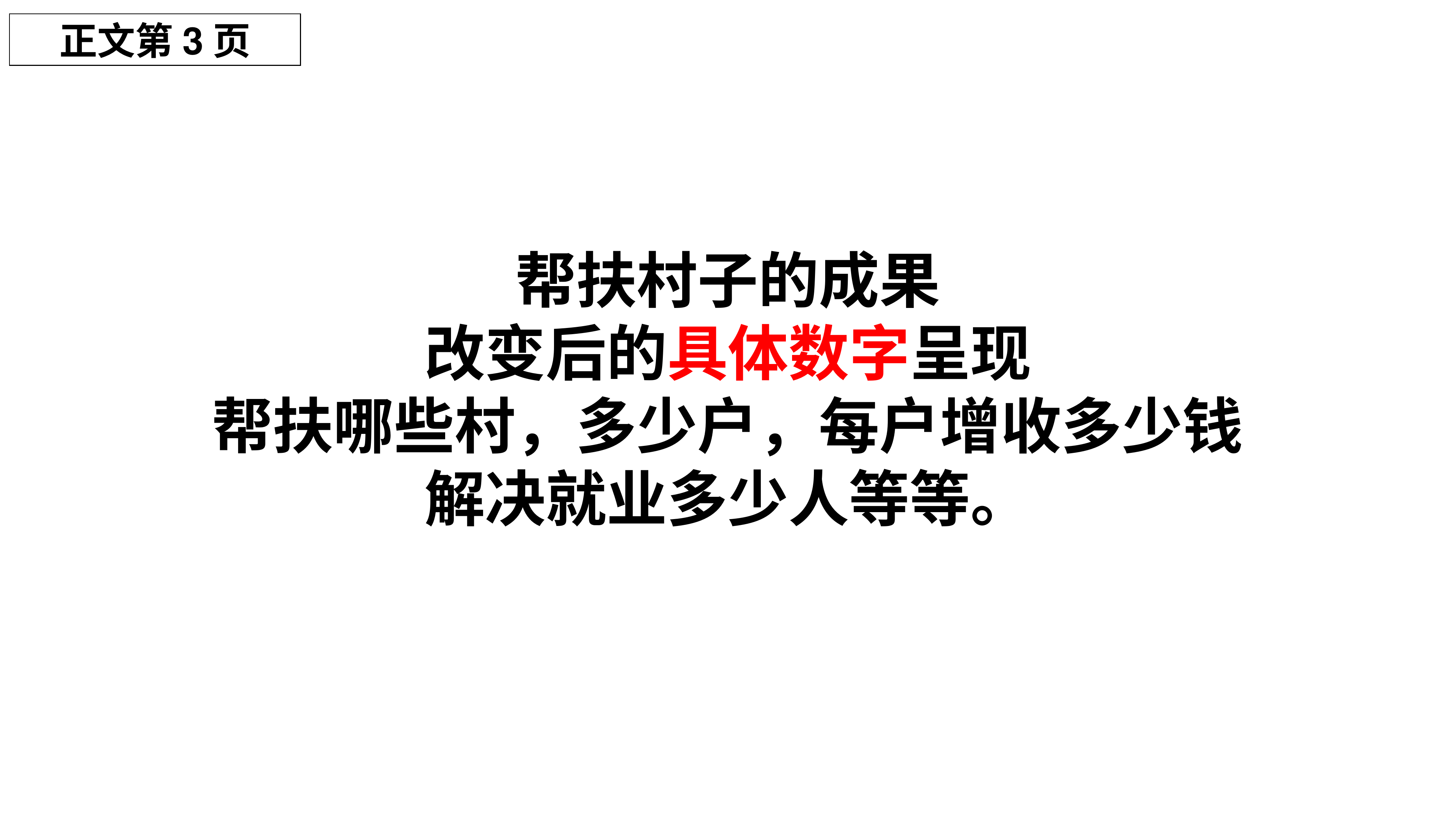

正文第3页
帮扶村子的成果
改变后的具体数字呈现
帮扶哪些村，多少户，每户增收多少钱
解决就业多少人等等。